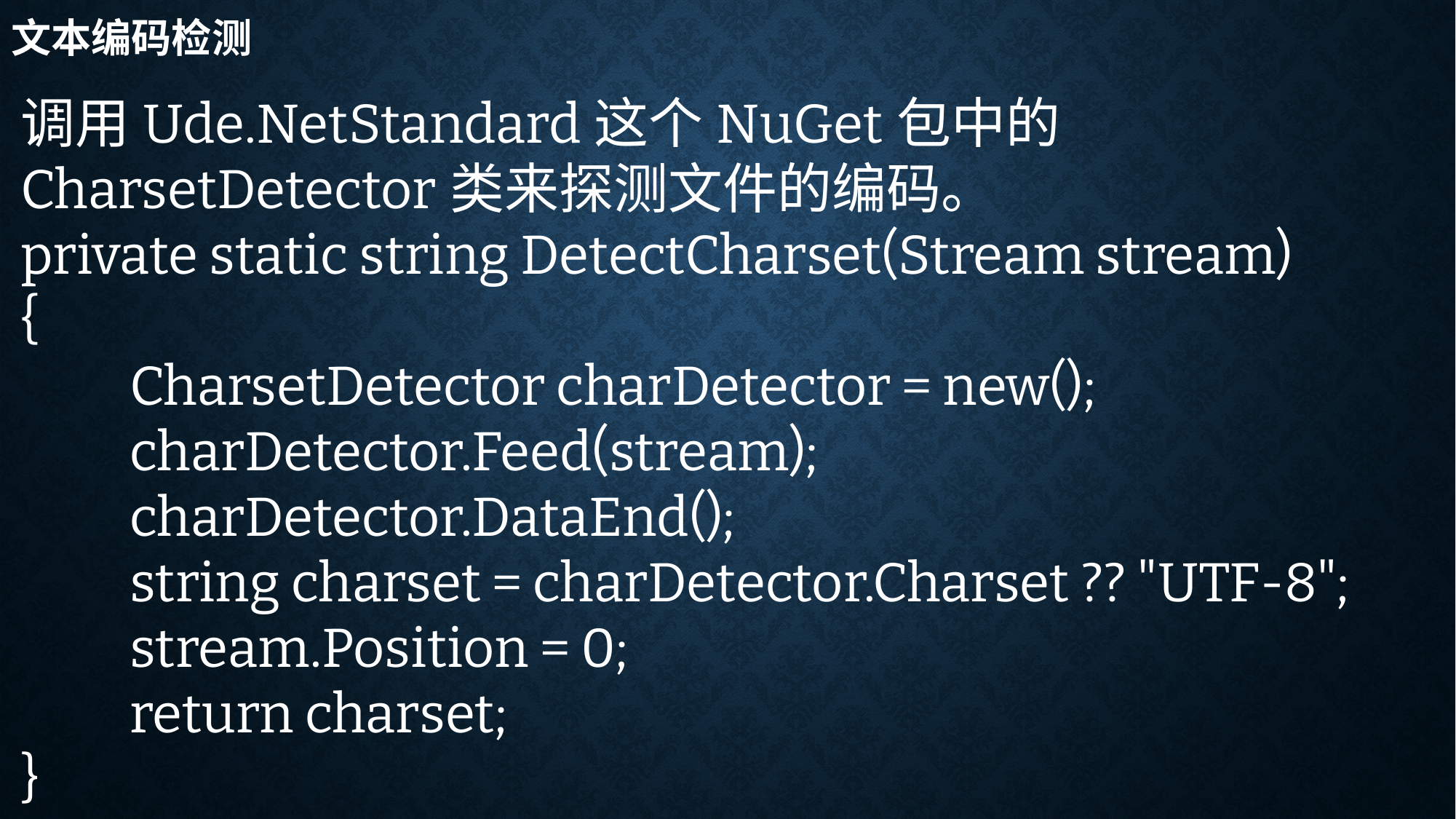

# 文本编码检测
调用Ude.NetStandard这个NuGet包中的CharsetDetector类来探测文件的编码。
private static string DetectCharset(Stream stream)
{
	CharsetDetector charDetector = new();
	charDetector.Feed(stream);
	charDetector.DataEnd();
	string charset = charDetector.Charset ?? "UTF-8";
	stream.Position = 0;
	return charset;
}